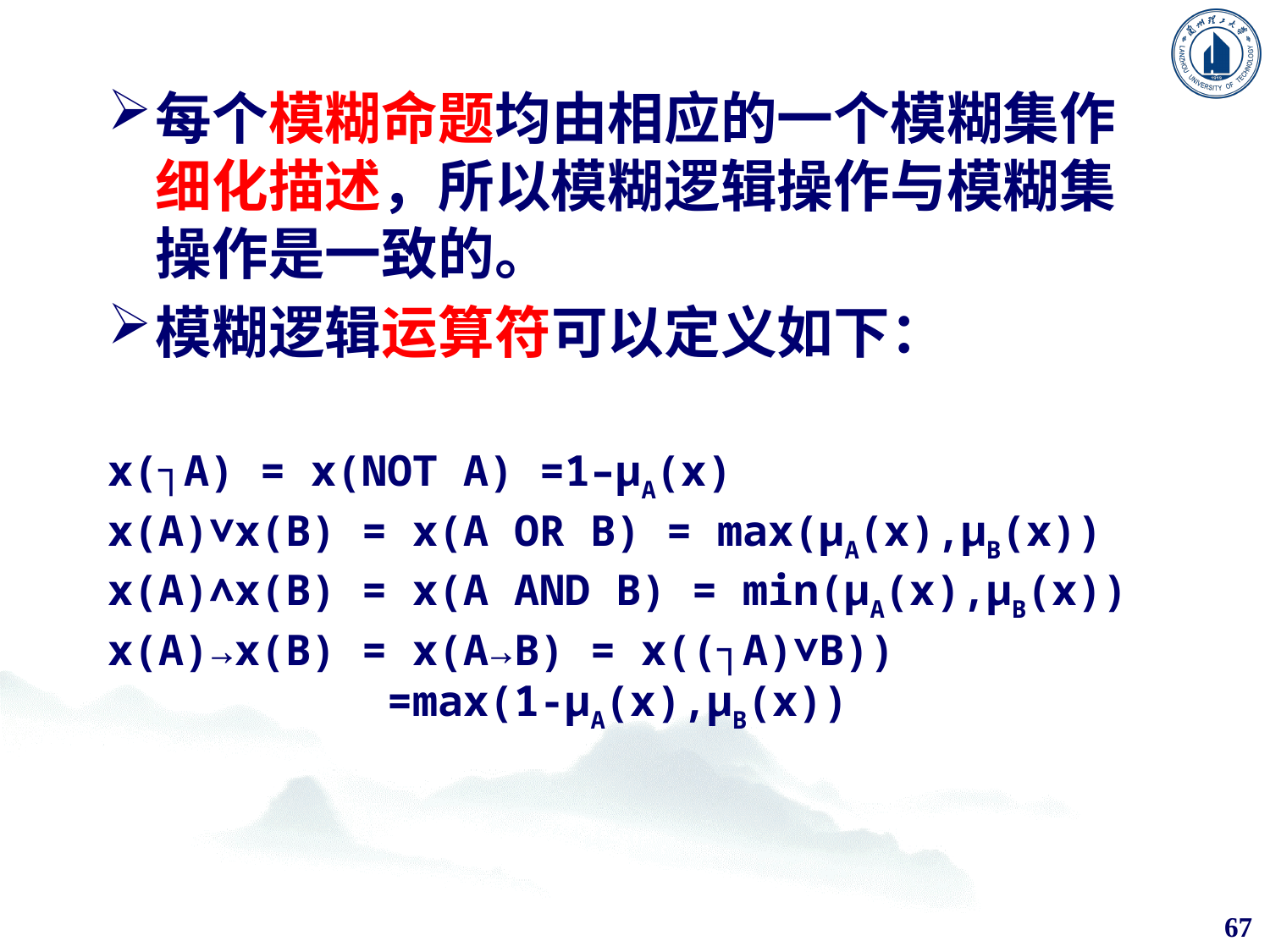

每个模糊命题均由相应的一个模糊集作细化描述，所以模糊逻辑操作与模糊集操作是一致的。
模糊逻辑运算符可以定义如下：

x(┐A) = x(NOT A) =1–μA(x)
x(A)∨x(B) = x(A OR B) = max(μA(x),μB(x))
x(A)∧x(B) = x(A AND B) = min(μA(x),μB(x))
x(A)→x(B) = x(A→B) = x((┐A)∨B))
           =max(1-μA(x),μB(x))
67